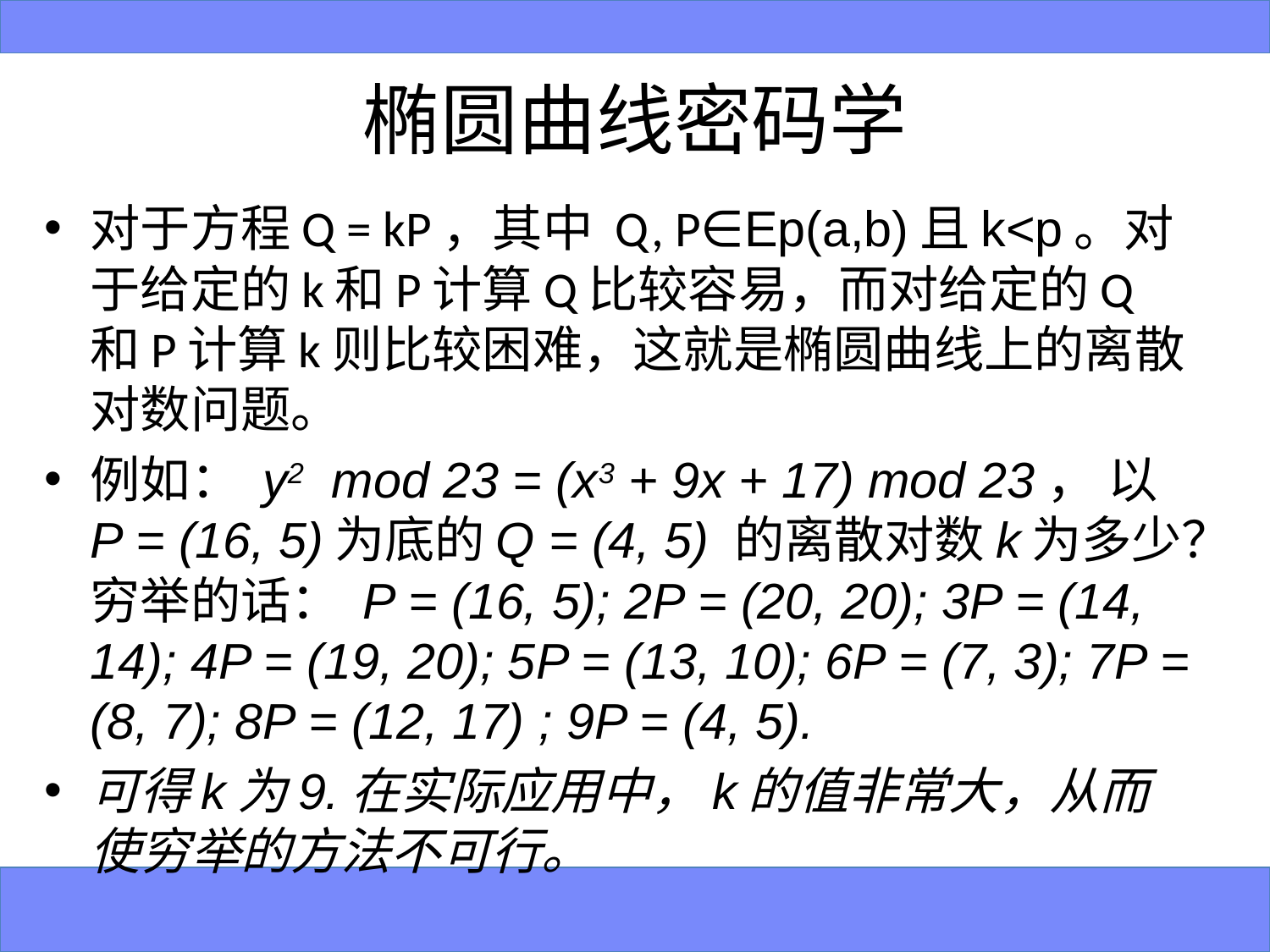

# 椭圆曲线密码学
对于方程Q = kP，其中 Q, P∈Ep(a,b)且k<p。对于给定的k和P计算Q比较容易，而对给定的Q和P计算k则比较困难，这就是椭圆曲线上的离散对数问题。
例如： y2  mod 23 = (x3 + 9x + 17) mod 23， 以 P = (16, 5)为底的Q = (4, 5) 的离散对数k为多少？穷举的话： P = (16, 5); 2P = (20, 20); 3P = (14, 14); 4P = (19, 20); 5P = (13, 10); 6P = (7, 3); 7P = (8, 7); 8P = (12, 17) ; 9P = (4, 5).
可得k为9.在实际应用中，k的值非常大，从而使穷举的方法不可行。